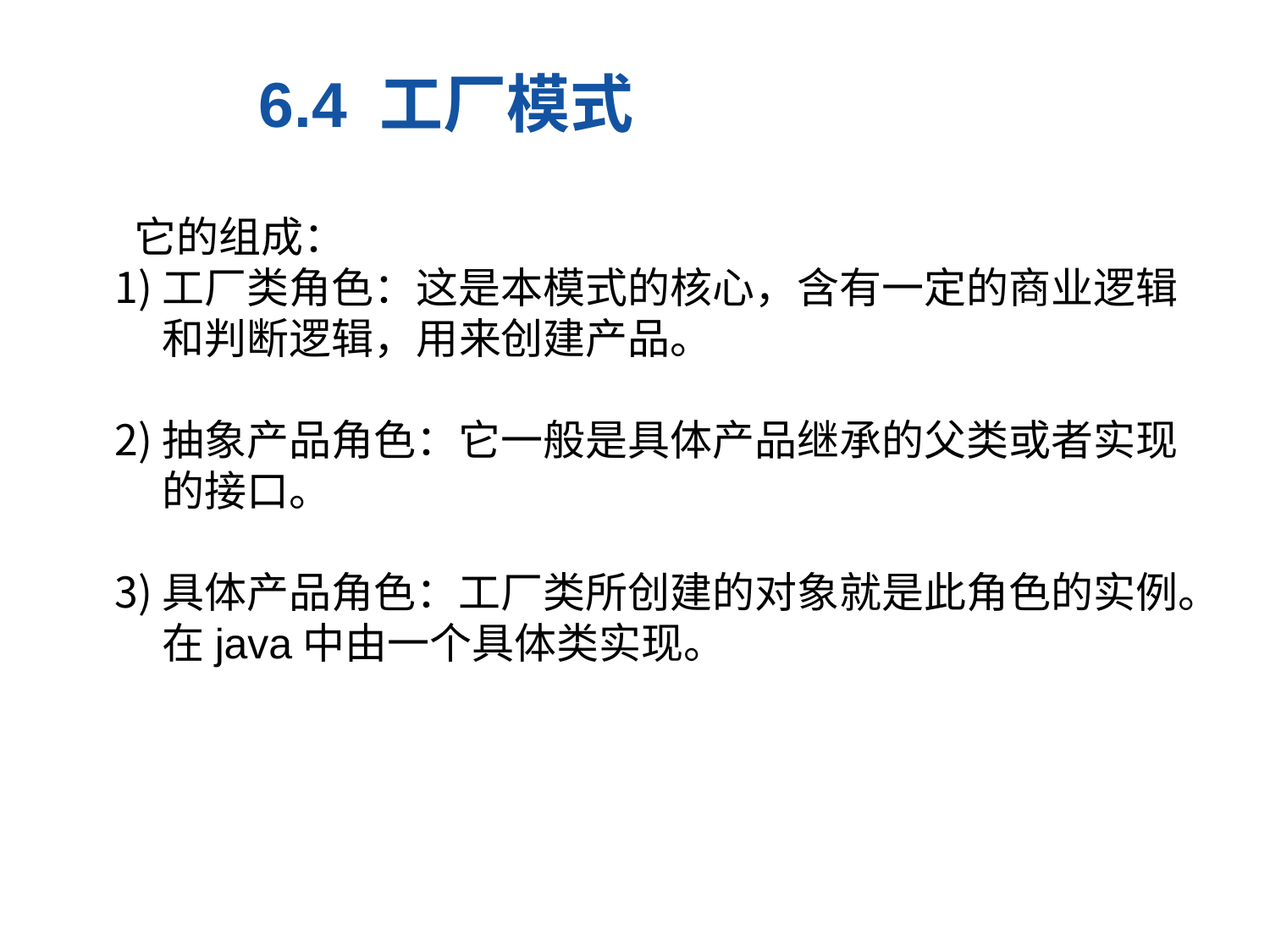

6.4 工厂模式
 它的组成：
工厂类角色：这是本模式的核心，含有一定的商业逻辑和判断逻辑，用来创建产品。

抽象产品角色：它一般是具体产品继承的父类或者实现的接口。

具体产品角色：工厂类所创建的对象就是此角色的实例。在java中由一个具体类实现。